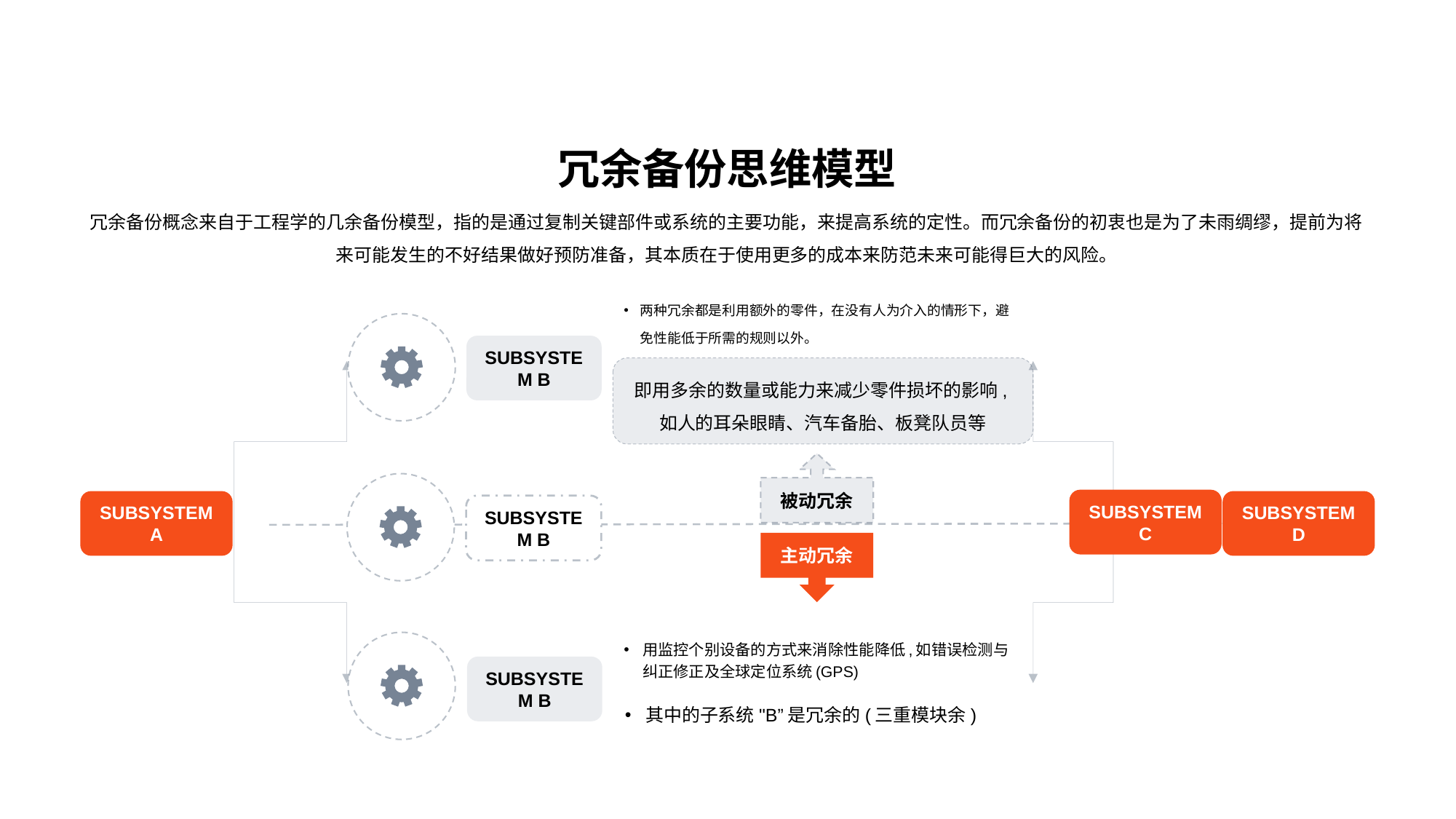

冗余备份思维模型
冗余备份概念来自于工程学的几余备份模型，指的是通过复制关键部件或系统的主要功能，来提高系统的定性。而冗余备份的初衷也是为了未雨绸缪，提前为将来可能发生的不好结果做好预防准备，其本质在于使用更多的成本来防范未来可能得巨大的风险。
两种冗余都是利用额外的零件，在没有人为介入的情形下，避免性能低于所需的规则以外。
SUBSYSTEM B
即用多余的数量或能力来减少零件损坏的影响,如人的耳朵眼睛、汽车备胎、板凳队员等

被动冗余

SUBSYSTEM B
主动冗余
用监控个别设备的方式来消除性能降低,如错误检测与纠正修正及全球定位系统(GPS)
SUBSYSTEM B
其中的子系统"B”是冗余的(三重模块余)

SUBSYSTEM C
SUBSYSTEM A
SUBSYSTEM D